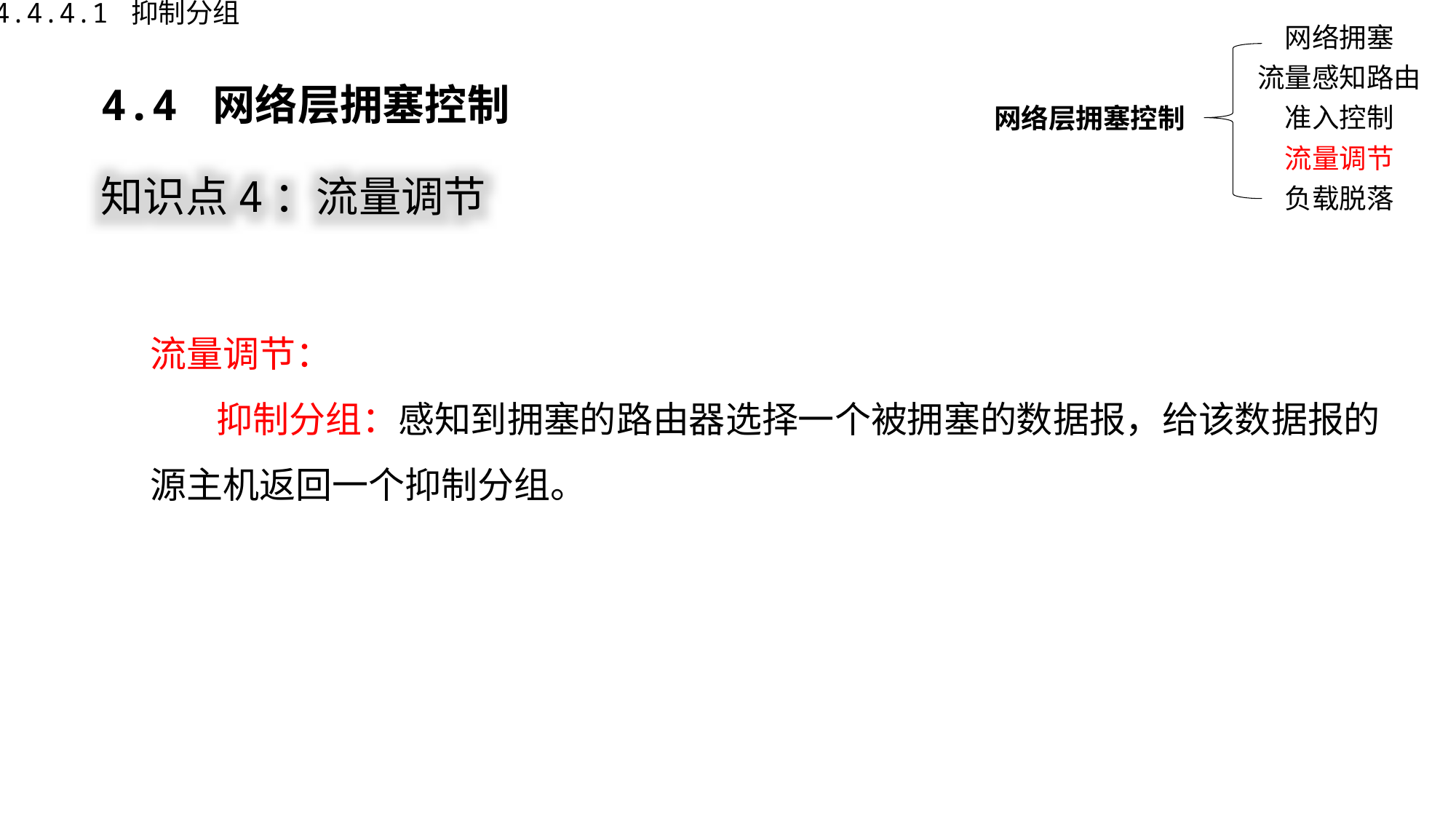

4.4.4.1 抑制分组
网络拥塞

流量感知路由
网络层拥塞控制
准入控制
流量调节
负载脱落
4.4 网络层拥塞控制
知识点4：流量调节
流量调节：
       抑制分组：感知到拥塞的路由器选择一个被拥塞的数据报，给该数据报的源主机返回一个抑制分组。